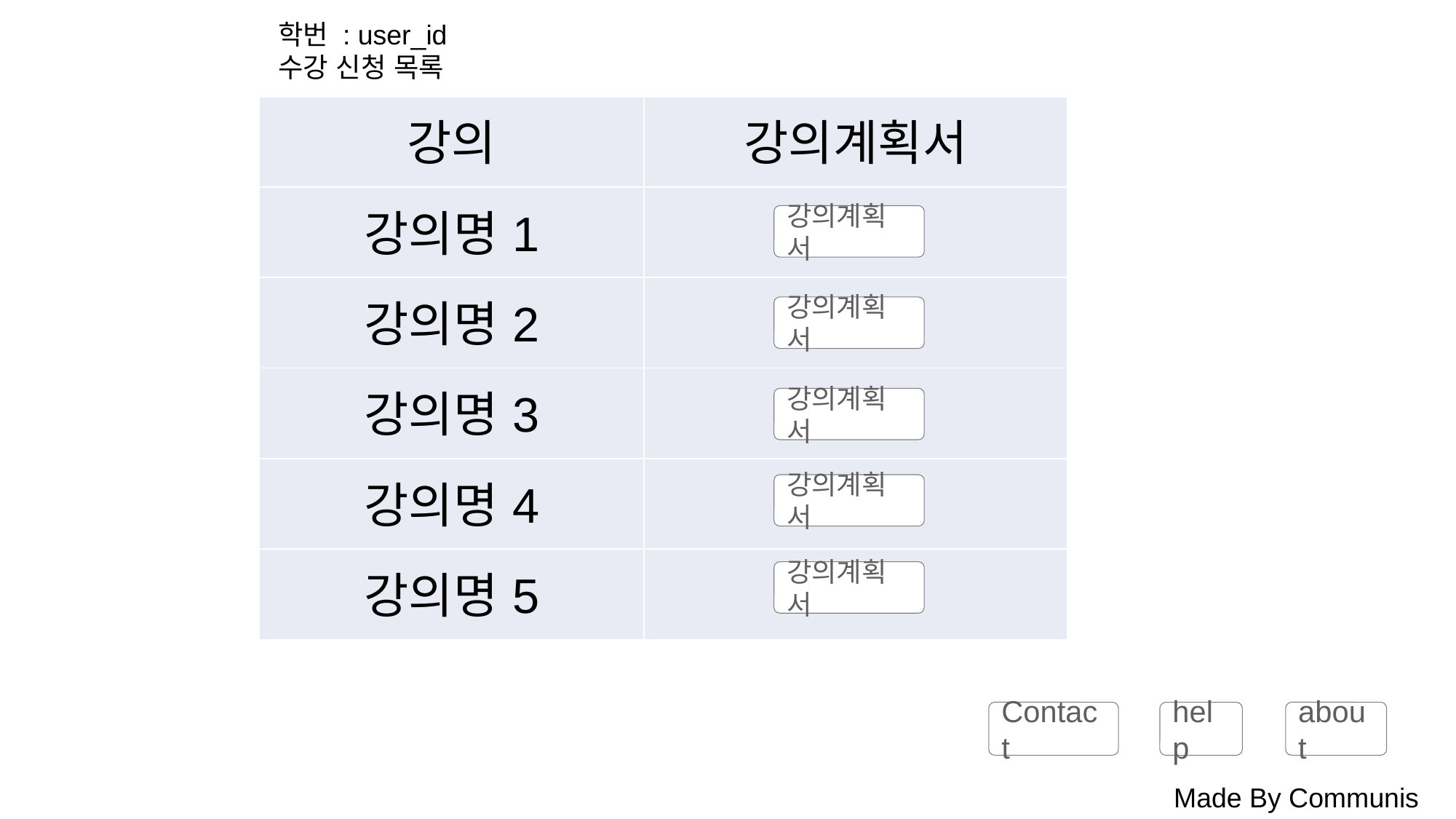

Enroll/show
학번 : user_id
수강 신청 목록
| 강의 | 강의계획서 |
| --- | --- |
| 강의명1 |  |
| 강의명2 |  |
| 강의명3 |  |
| 강의명4 |  |
| 강의명5 |  |
강의계획서
강의계획서
강의계획서
강의계획서
강의계획서
Contact
about
help
Made By Communis